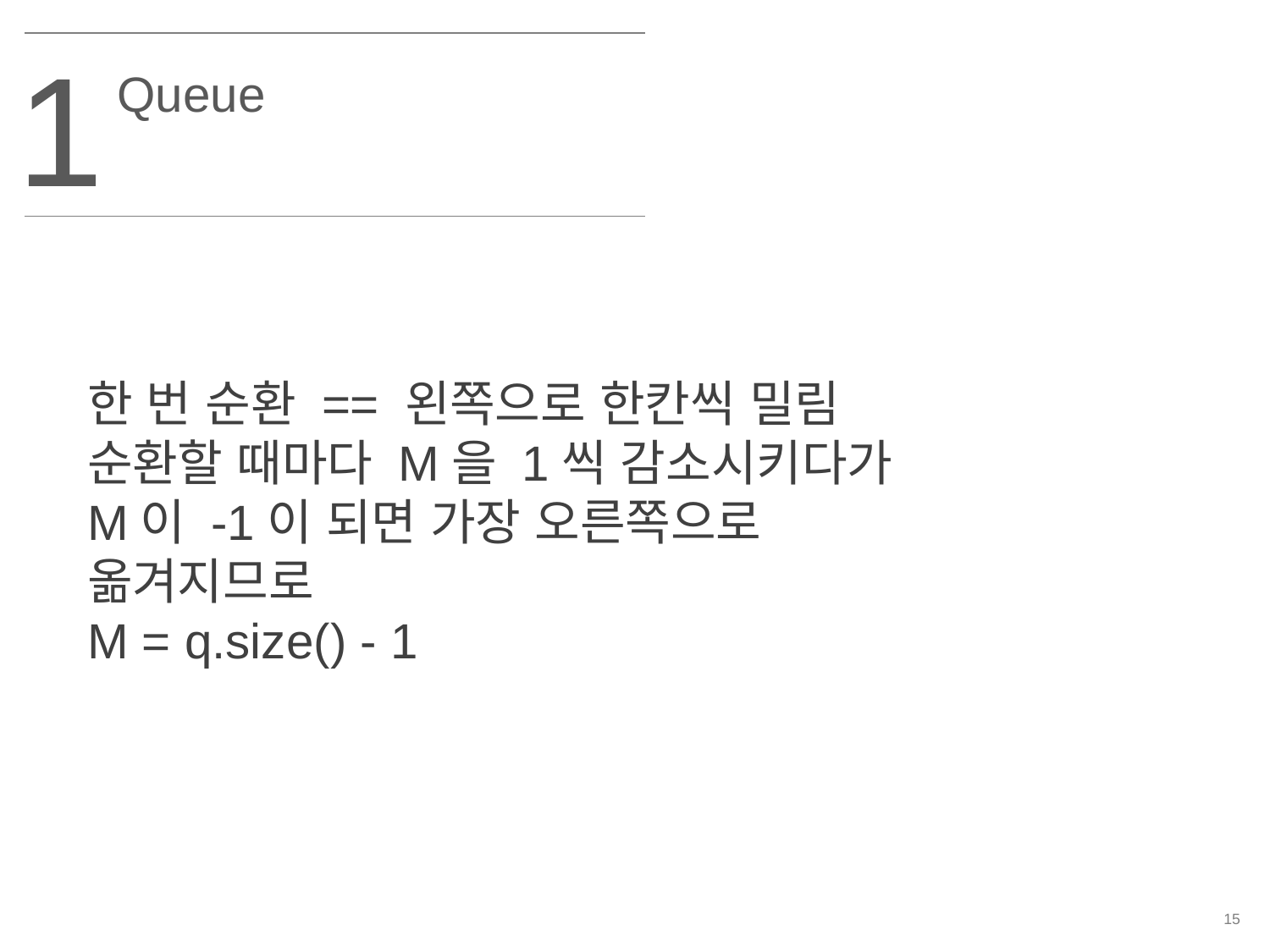

1
Queue
한 번 순환 == 왼쪽으로 한칸씩 밀림
순환할 때마다 M을 1씩 감소시키다가
M이 -1이 되면 가장 오른쪽으로 옮겨지므로
M = q.size() - 1